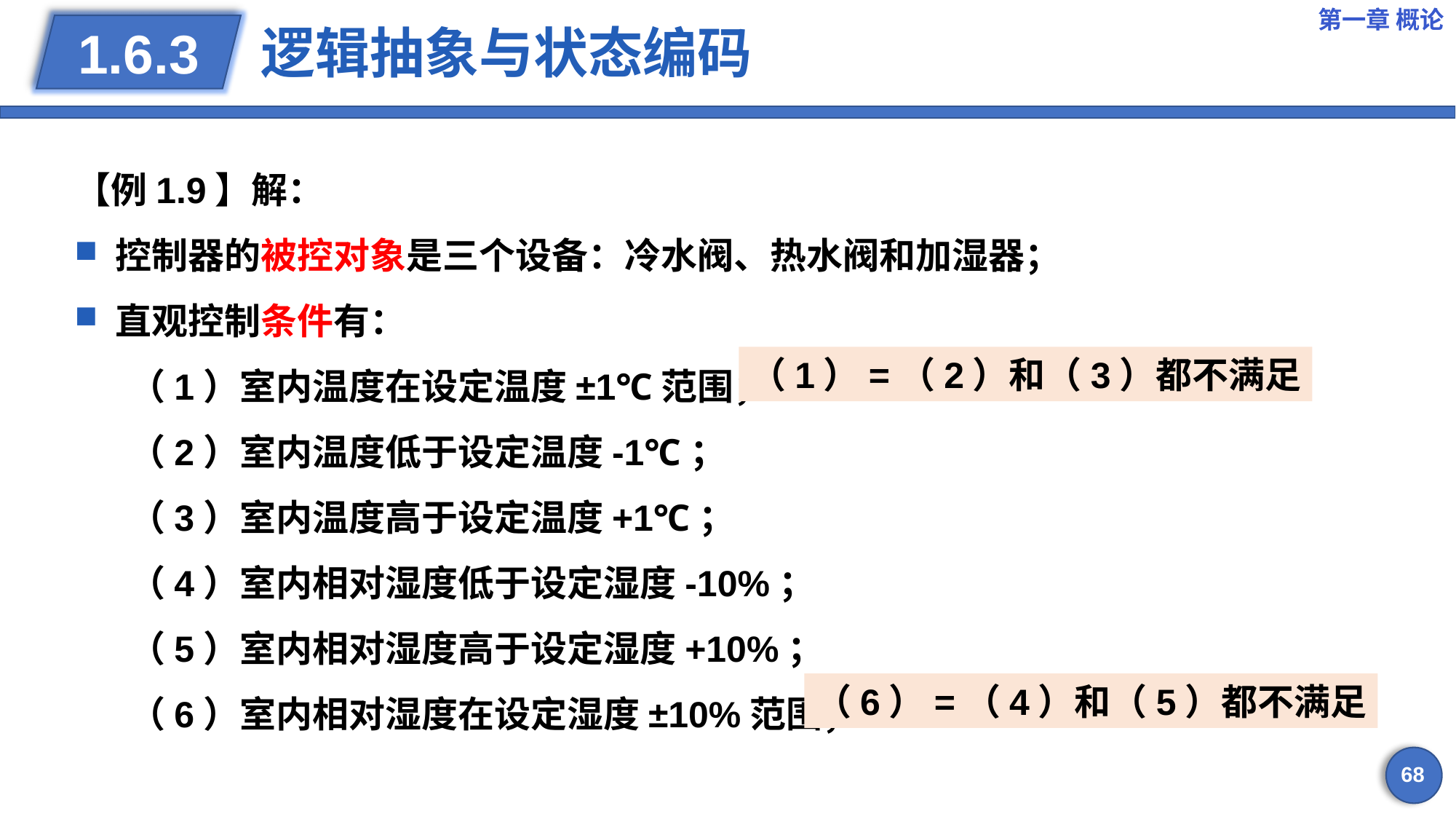

第一章 概论
# 逻辑抽象与状态编码
1.6.3
【例1.9】解：
控制器的被控对象是三个设备：冷水阀、热水阀和加湿器；
直观控制条件有：
（1）室内温度在设定温度±1℃范围；
（2）室内温度低于设定温度-1℃；
（3）室内温度高于设定温度+1℃；
（4）室内相对湿度低于设定湿度-10%；
（5）室内相对湿度高于设定湿度+10%；
（6）室内相对湿度在设定湿度±10%范围；
（1）=（2）和（3）都不满足
（6）=（4）和（5）都不满足
68